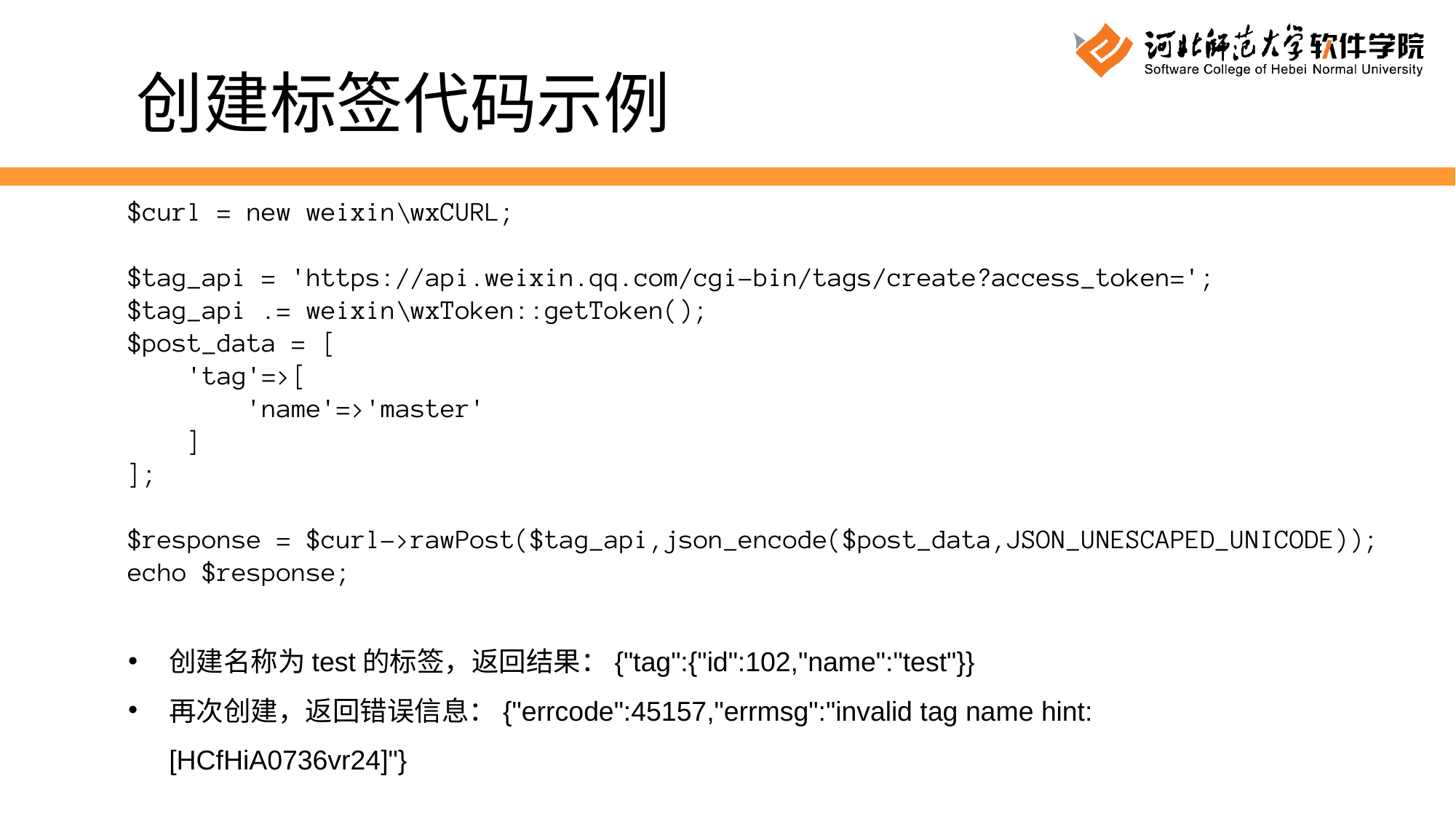

创建标签代码示例
$curl = new weixin\wxCURL;

$tag_api = 'https://api.weixin.qq.com/cgi-bin/tags/create?access_token=';
$tag_api .= weixin\wxToken::getToken();
$post_data = [
    'tag'=>[
        'name'=>'master'
    ]
];

$response = $curl->rawPost($tag_api,json_encode($post_data,JSON_UNESCAPED_UNICODE));
echo $response;
创建名称为test的标签，返回结果：{"tag":{"id":102,"name":"test"}}
再次创建，返回错误信息：{"errcode":45157,"errmsg":"invalid tag name hint: [HCfHiA0736vr24]"}